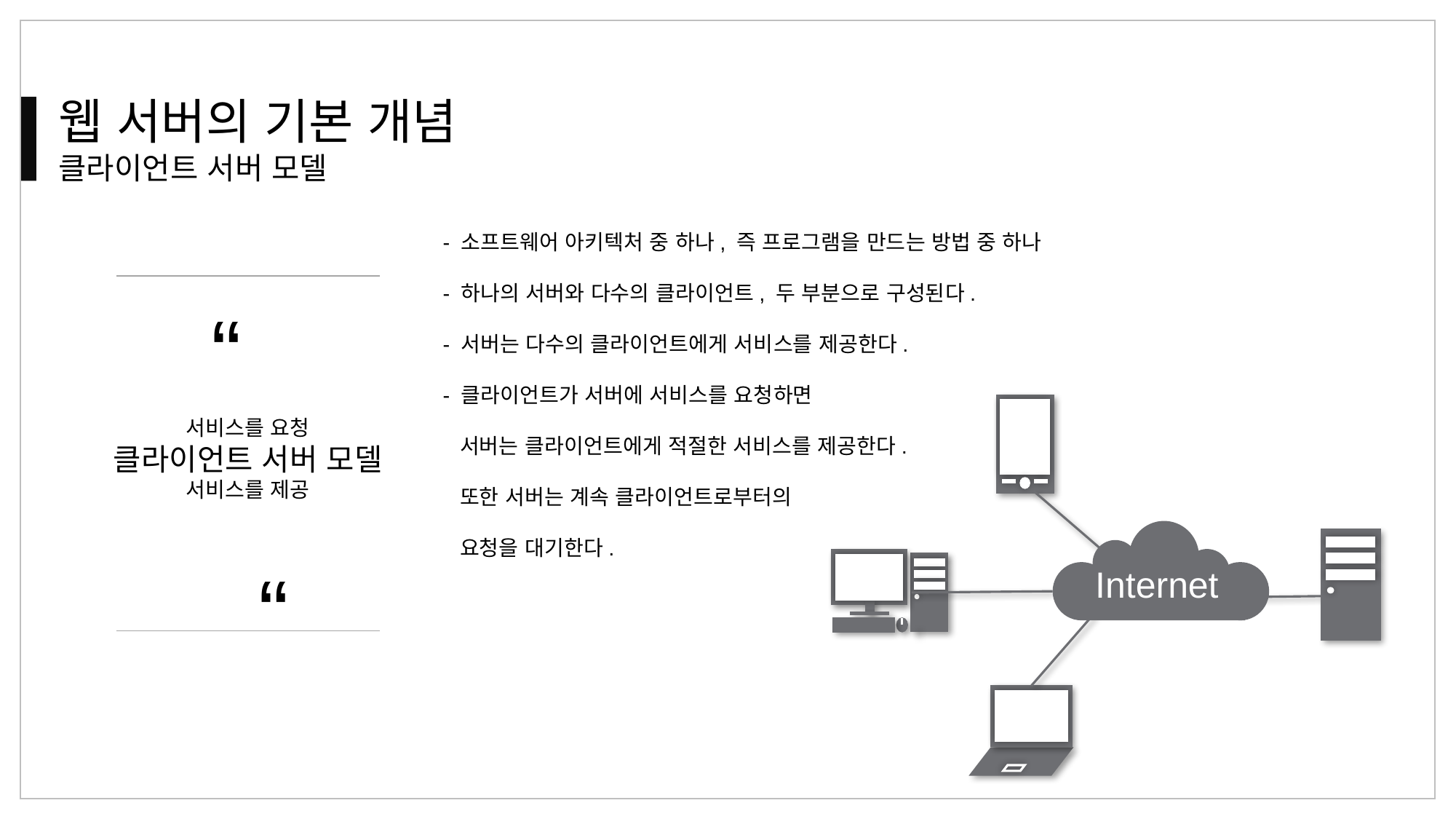

웹 서버의 기본 개념
클라이언트 서버 모델

 - 소프트웨어 아키텍처 중 하나, 즉 프로그램을 만드는 방법 중 하나

 - 하나의 서버와 다수의 클라이언트, 두 부분으로 구성된다.

 - 서버는 다수의 클라이언트에게 서비스를 제공한다.

 - 클라이언트가 서버에 서비스를 요청하면

   서버는 클라이언트에게 적절한 서비스를 제공한다.

   또한 서버는 계속 클라이언트로부터의

   요청을 대기한다.
“
“

서비스를 요청
클라이언트 서버 모델
서비스를 제공

Internet